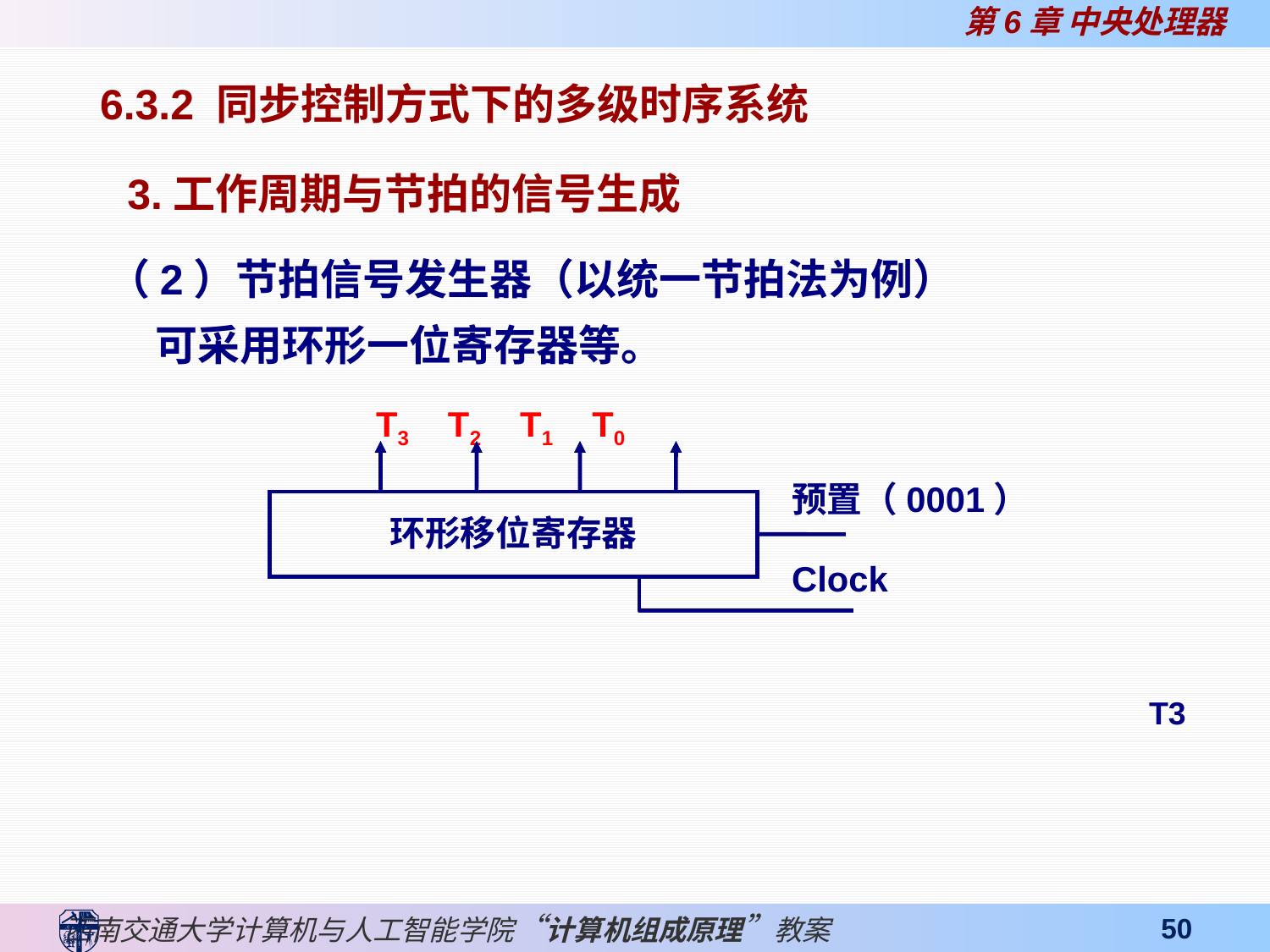

6.3.2 同步控制方式下的多级时序系统
3.工作周期与节拍的信号生成
（2）节拍信号发生器（以统一节拍法为例）
    可采用环形一位寄存器等。
T3    T2    T1    T0

预置（0001）
环形移位寄存器

Clock

T3